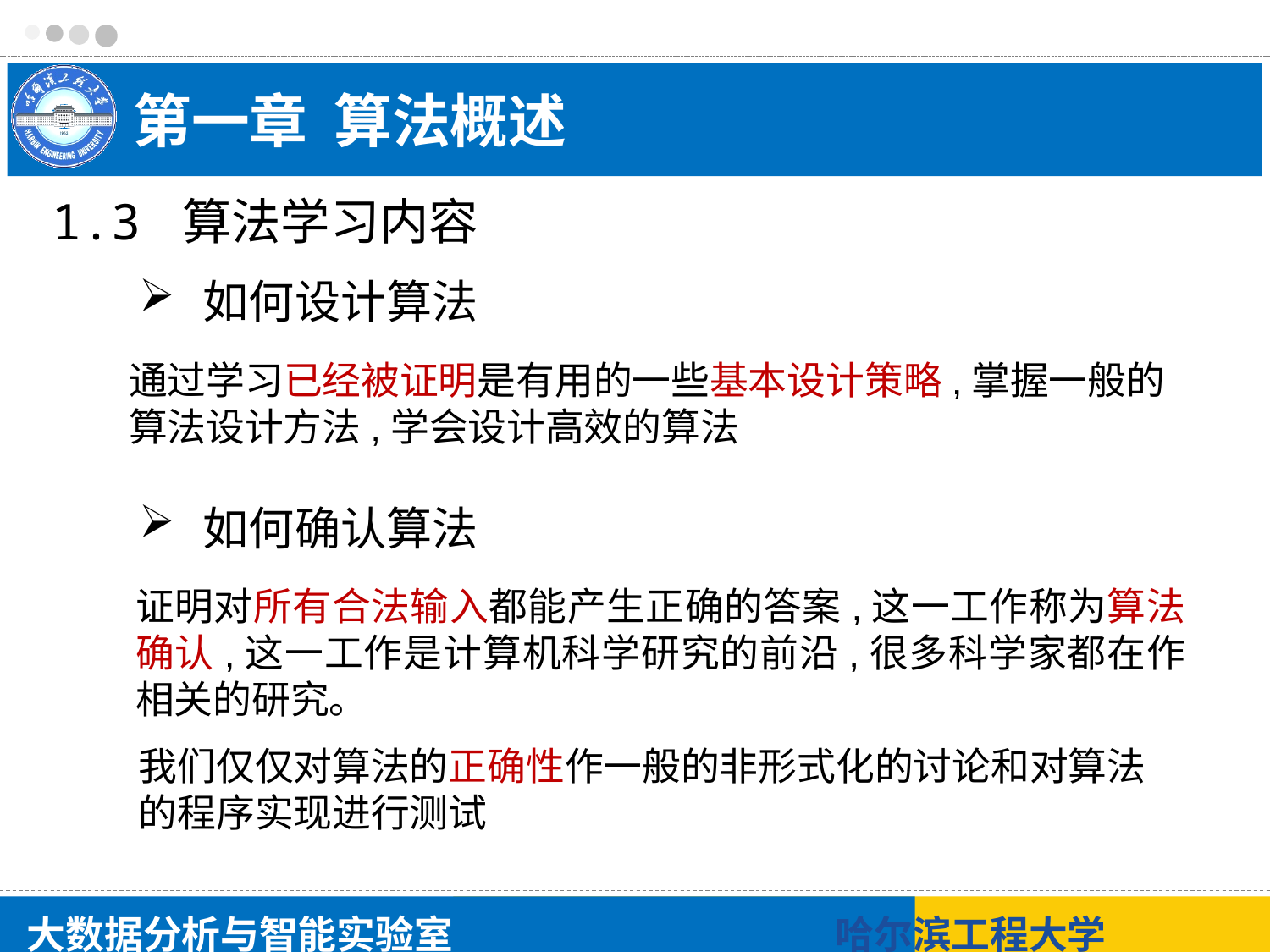

# 第一章  算法概述
1.3 算法学习内容
如何设计算法
通过学习已经被证明是有用的一些基本设计策略,掌握一般的算法设计方法,学会设计高效的算法
如何确认算法
证明对所有合法输入都能产生正确的答案,这一工作称为算法确认,这一工作是计算机科学研究的前沿,很多科学家都在作相关的研究。
我们仅仅对算法的正确性作一般的非形式化的讨论和对算法的程序实现进行测试